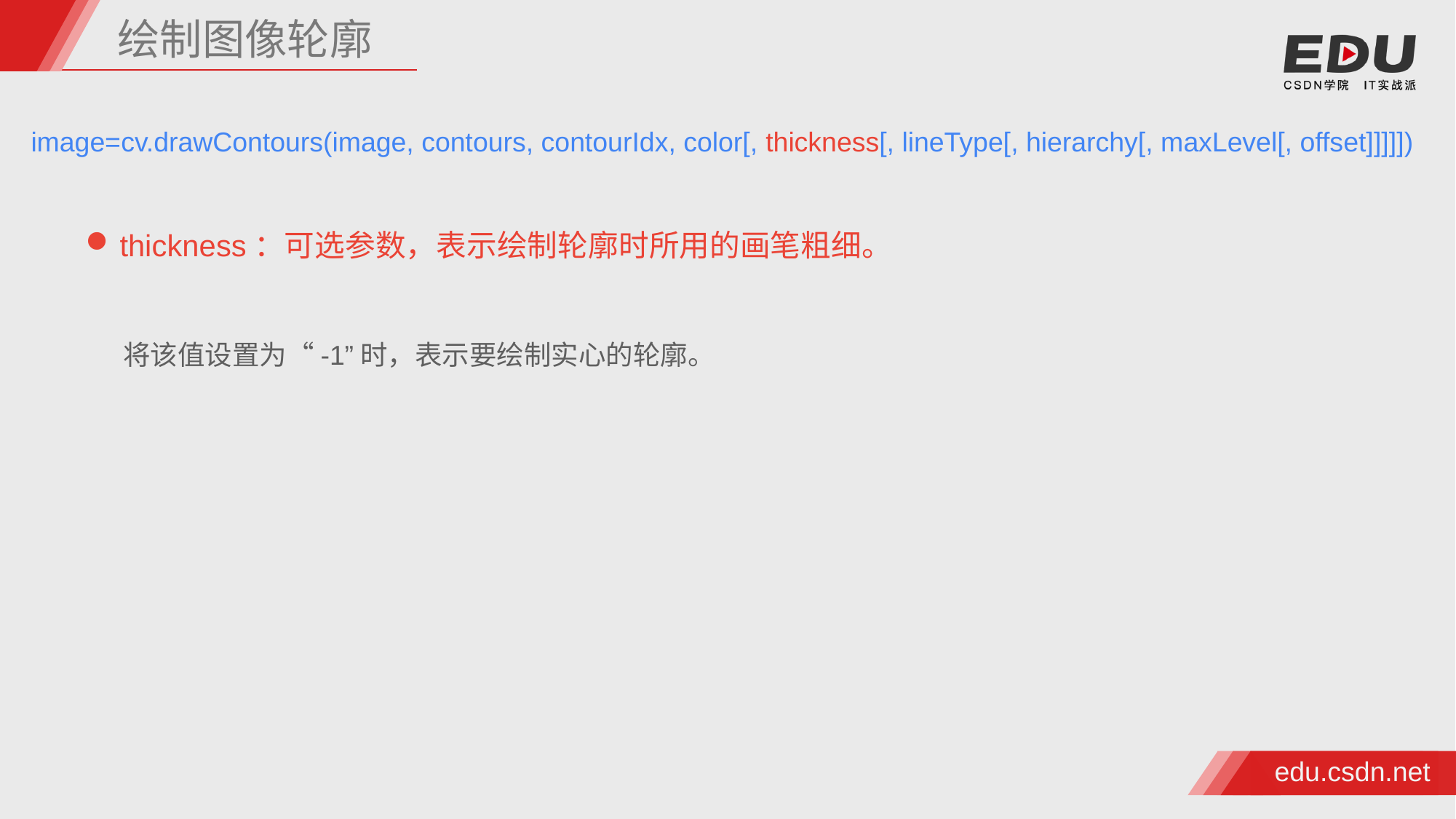

绘制图像轮廓

image=cv.drawContours(image, contours, contourIdx, color[, thickness[, lineType[, hierarchy[, maxLevel[, offset]]]]])
thickness：可选参数，表示绘制轮廓时所用的画笔粗细。
将该值设置为“-1”时，表示要绘制实心的轮廓。